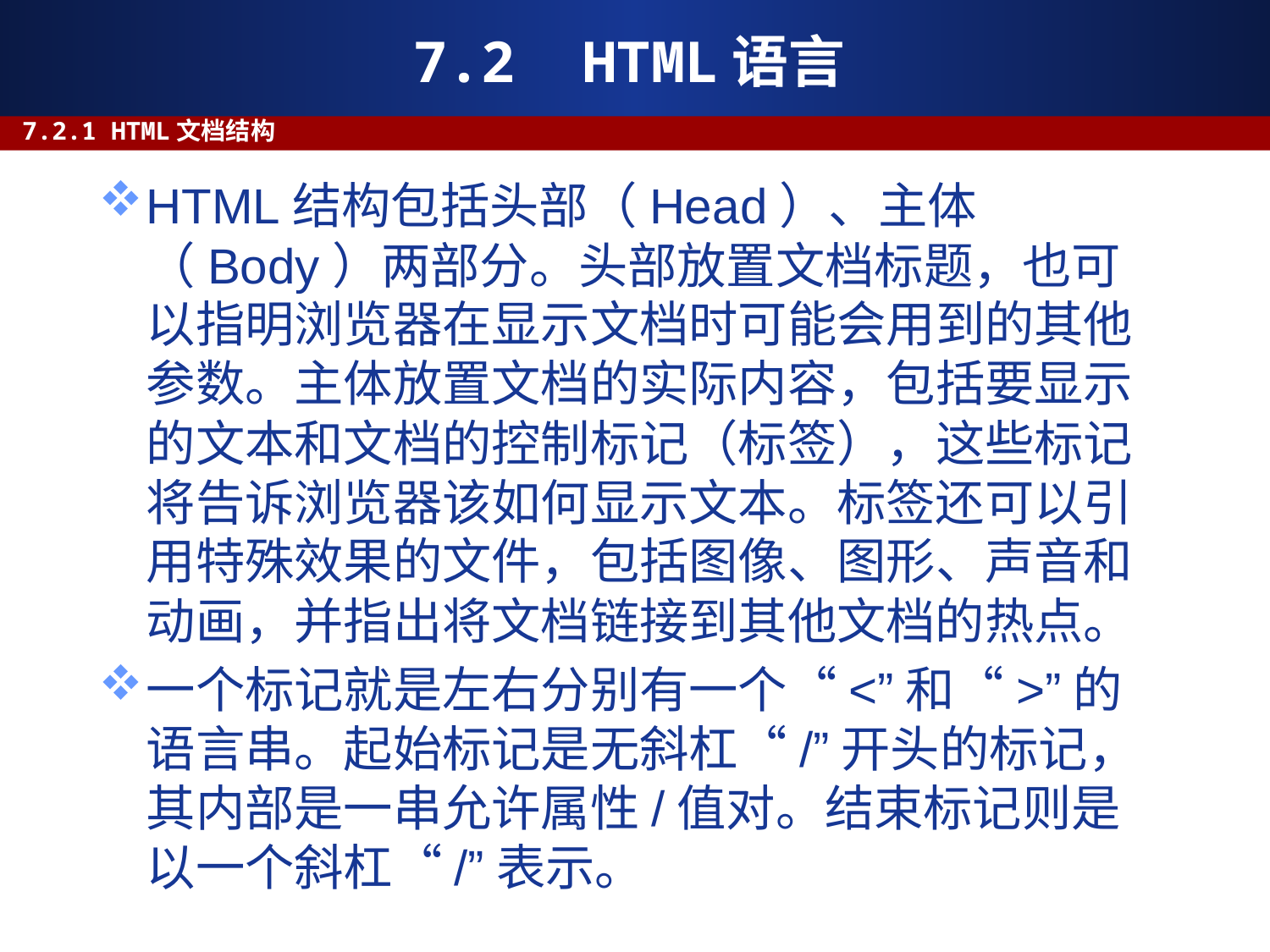

# 7.2  HTML语言
7.2.1 HTML文档结构
HTML结构包括头部（Head）、主体（Body）两部分。头部放置文档标题，也可以指明浏览器在显示文档时可能会用到的其他参数。主体放置文档的实际内容，包括要显示的文本和文档的控制标记（标签），这些标记将告诉浏览器该如何显示文本。标签还可以引用特殊效果的文件，包括图像、图形、声音和动画，并指出将文档链接到其他文档的热点。
一个标记就是左右分别有一个“<”和“>”的语言串。起始标记是无斜杠“/”开头的标记，其内部是一串允许属性/值对。结束标记则是以一个斜杠“/”表示。